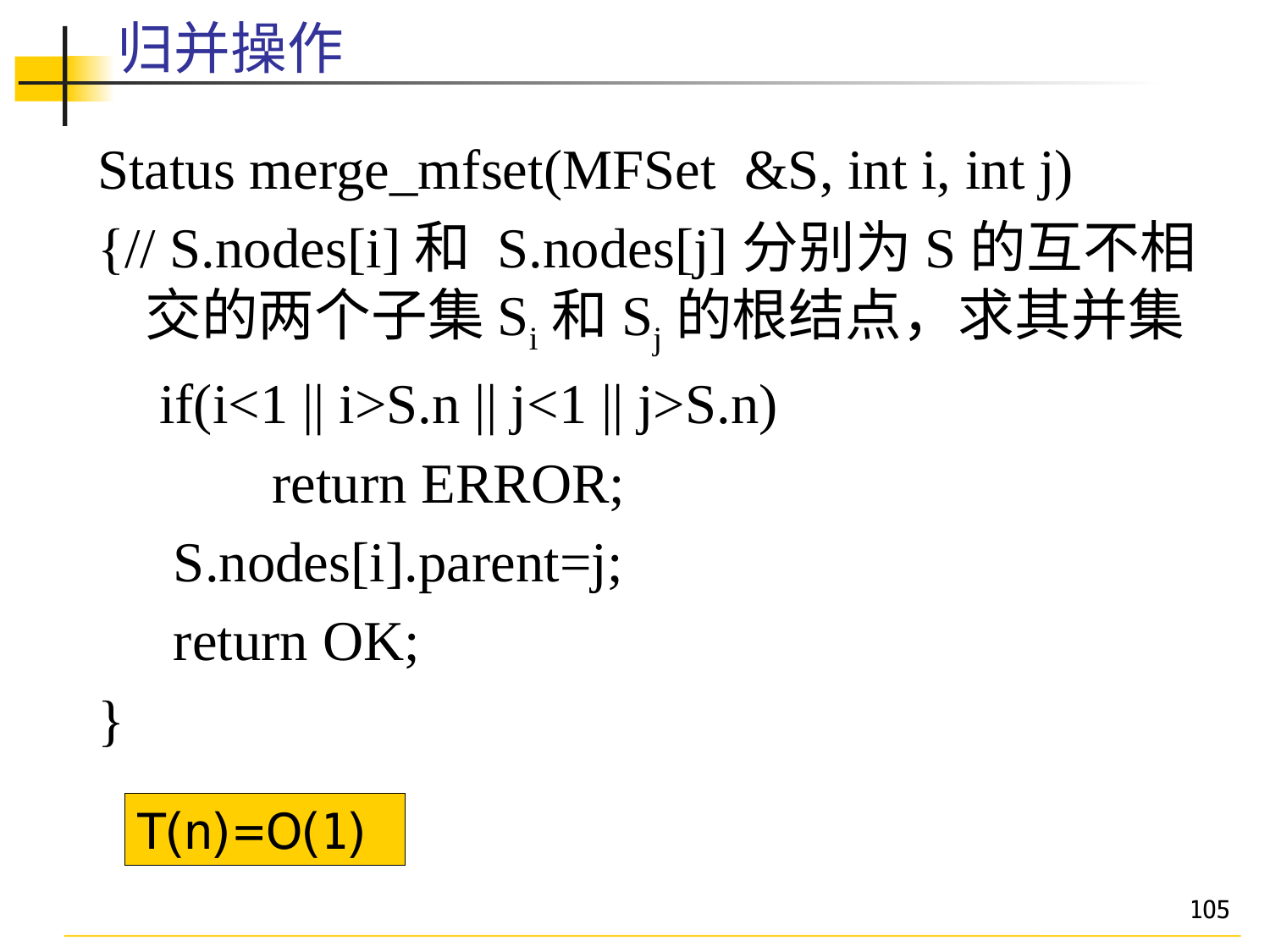

# 归并操作
Status merge_mfset(MFSet  &S, int i, int j)
{// S.nodes[i]和 S.nodes[j]分别为S的互不相交的两个子集Si和Sj的根结点，求其并集
	 if(i<1 || i>S.n || j<1 || j>S.n)
		return ERROR;
	  S.nodes[i].parent=j;
	  return OK;
}
T(n)=O(1)
105